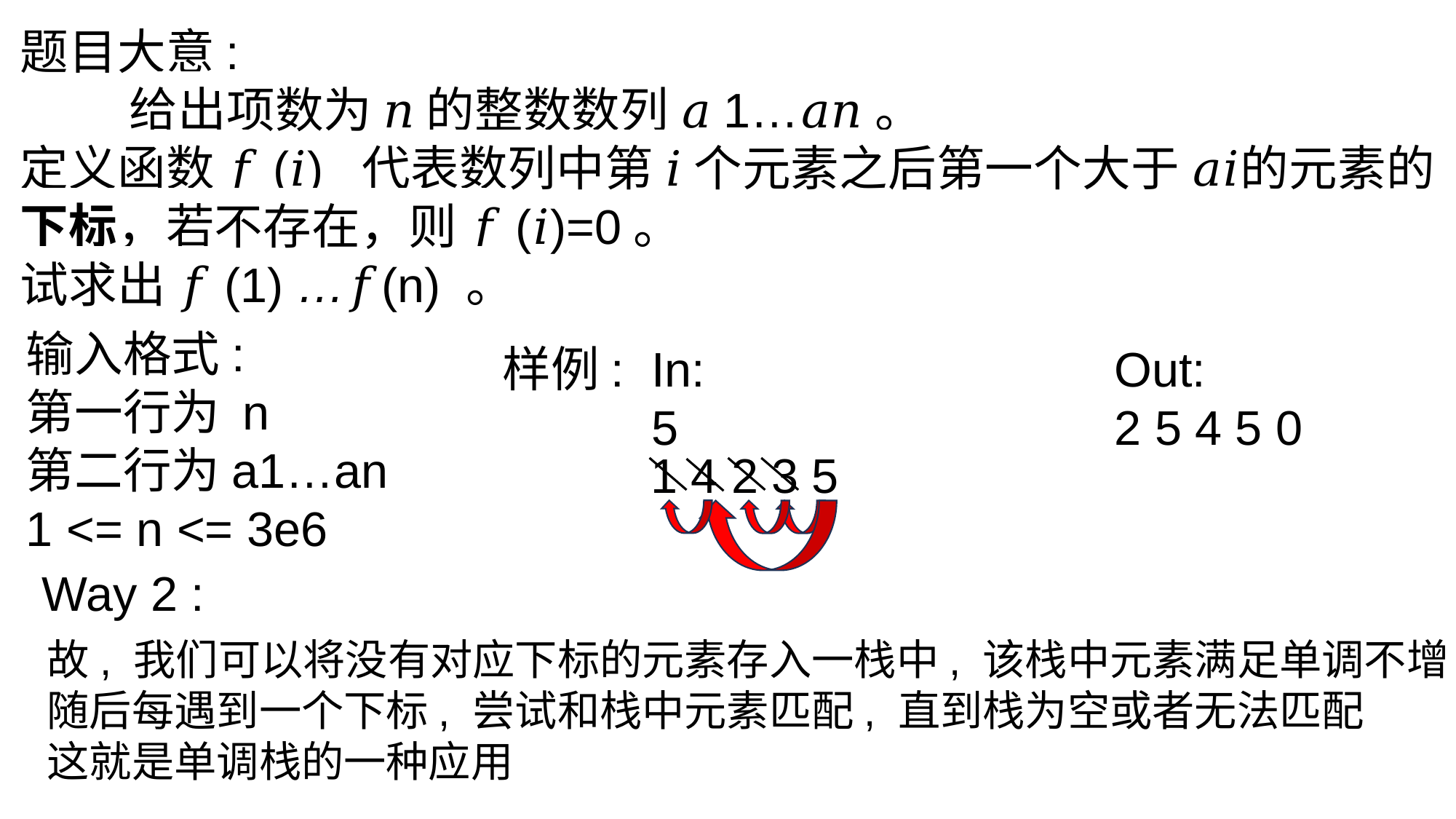

题目大意:
	给出项数为 𝑛 的整数数列 𝑎1…𝑎𝑛​。
定义函数 𝑓(𝑖)  代表数列中第 𝑖 个元素之后第一个大于 𝑎𝑖的元素的
下标，若不存在，则 𝑓(𝑖)=0。
试求出 𝑓(1) …𝑓(n) 。

输入格式:
第一行为 n
第二行为a1…an
1 <= n <= 3e6
样例:
In:
5
Out:
2 5 4 5 0
1 4 2 3 5

Way 2 :
故, 我们可以将没有对应下标的元素存入一栈中, 该栈中元素满足单调不增,
随后每遇到一个下标, 尝试和栈中元素匹配, 直到栈为空或者无法匹配
这就是单调栈的一种应用